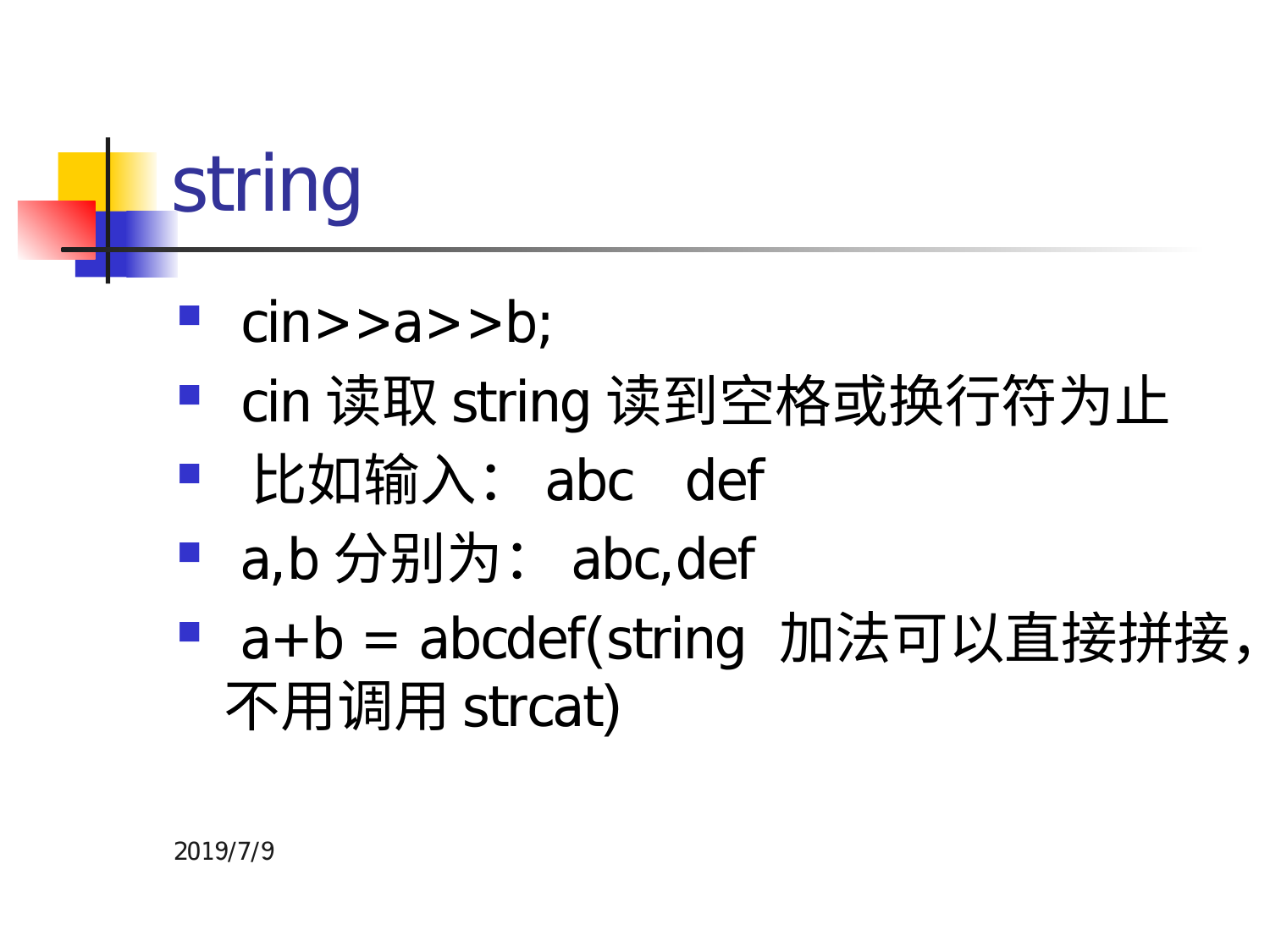

# string
 cin>>a>>b;
 cin读取string读到空格或换行符为止
 比如输入：abc   def
 a,b分别为：abc,def
 a+b = abcdef(string 加法可以直接拼接，不用调用strcat)
2019/7/9